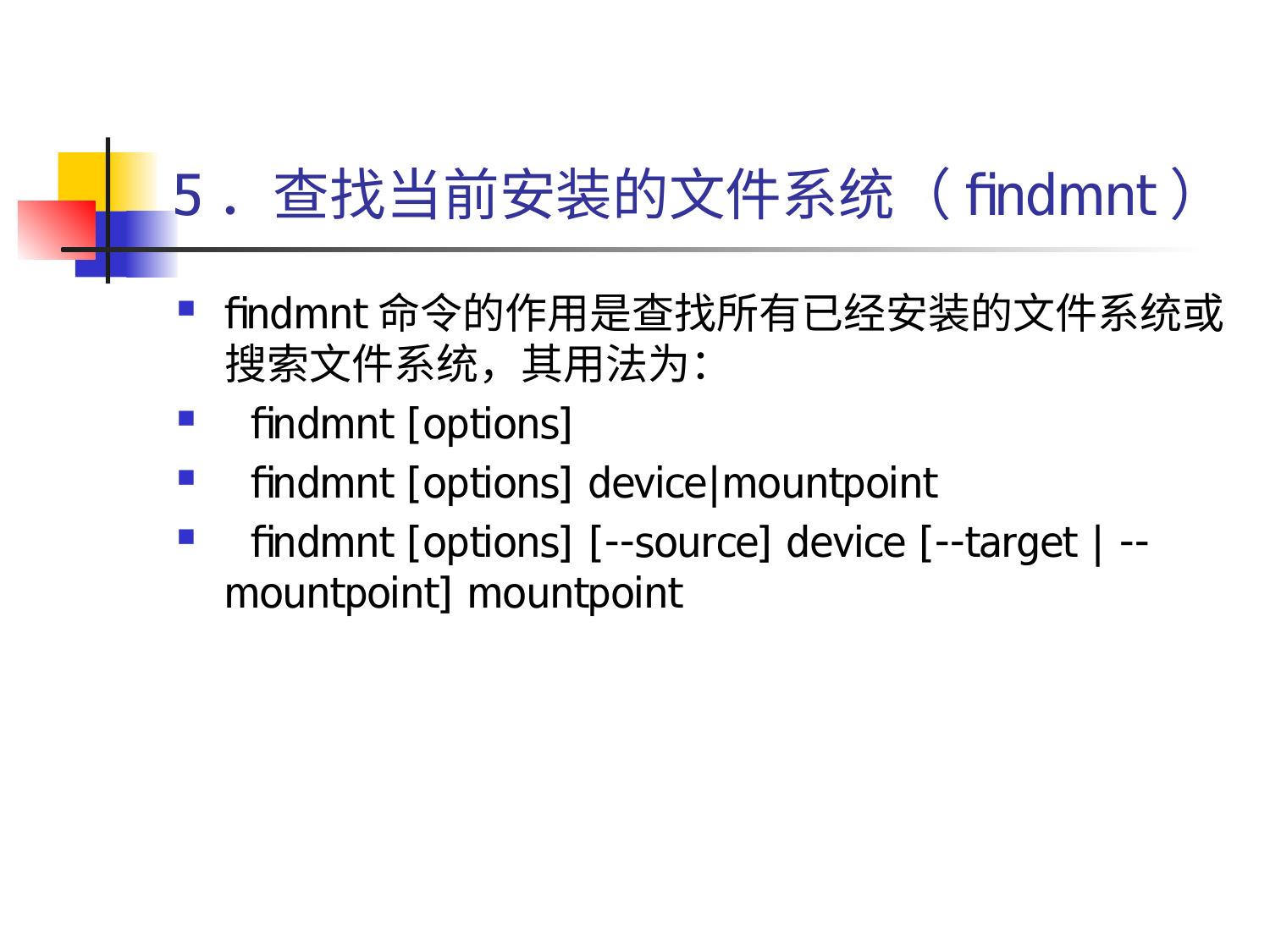

# 5．查找当前安装的文件系统（findmnt）
findmnt命令的作用是查找所有已经安装的文件系统或搜索文件系统，其用法为：
  findmnt [options]
  findmnt [options] device|mountpoint
  findmnt [options] [--source] device [--target | --mountpoint] mountpoint